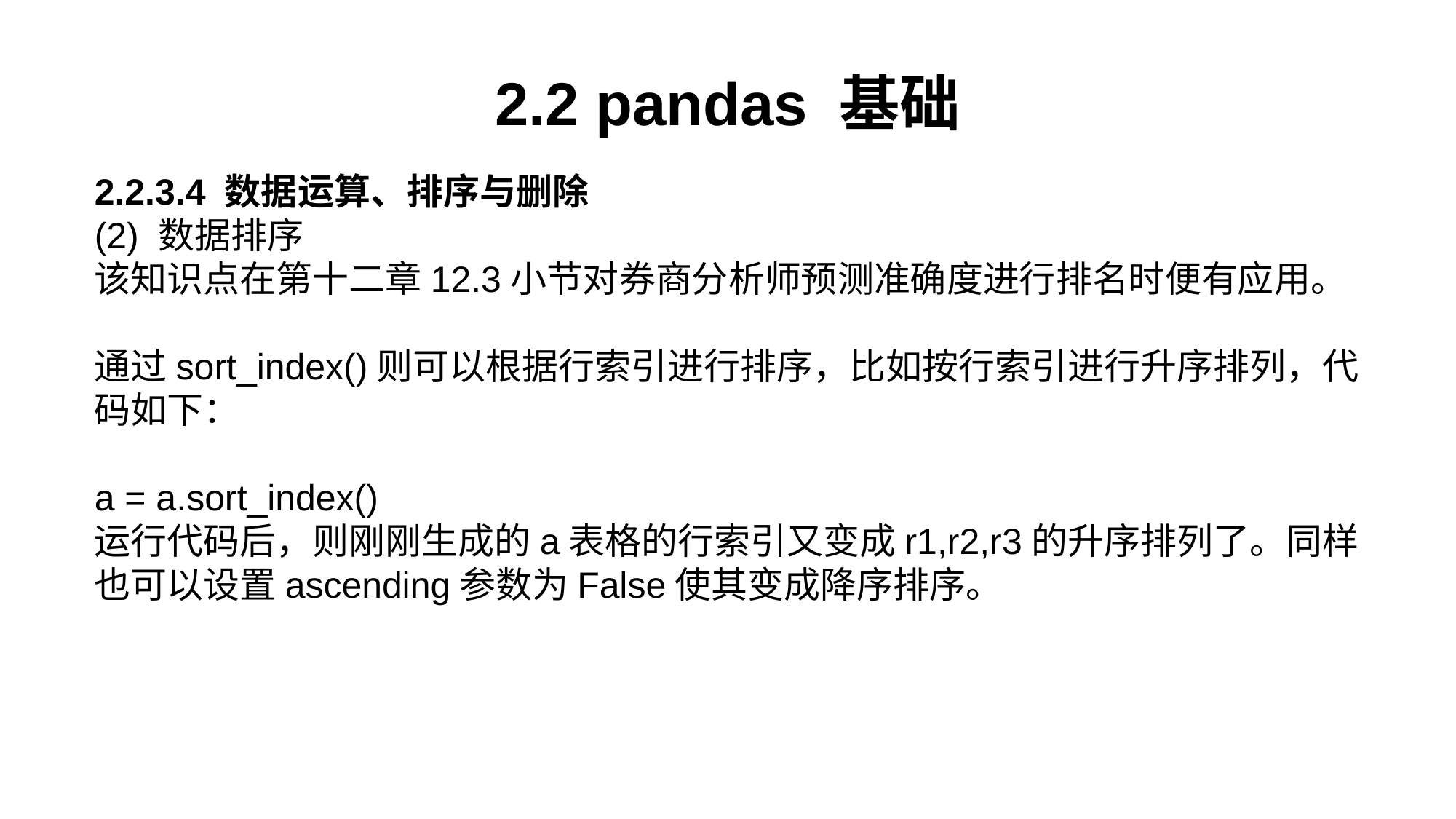

2.2 pandas 基础
2.2.3.4 数据运算、排序与删除
(2) 数据排序
该知识点在第十二章12.3小节对券商分析师预测准确度进行排名时便有应用。

通过sort_index()则可以根据行索引进行排序，比如按行索引进行升序排列，代码如下：

a = a.sort_index()
运行代码后，则刚刚生成的a表格的行索引又变成r1,r2,r3的升序排列了。同样也可以设置ascending参数为False使其变成降序排序。